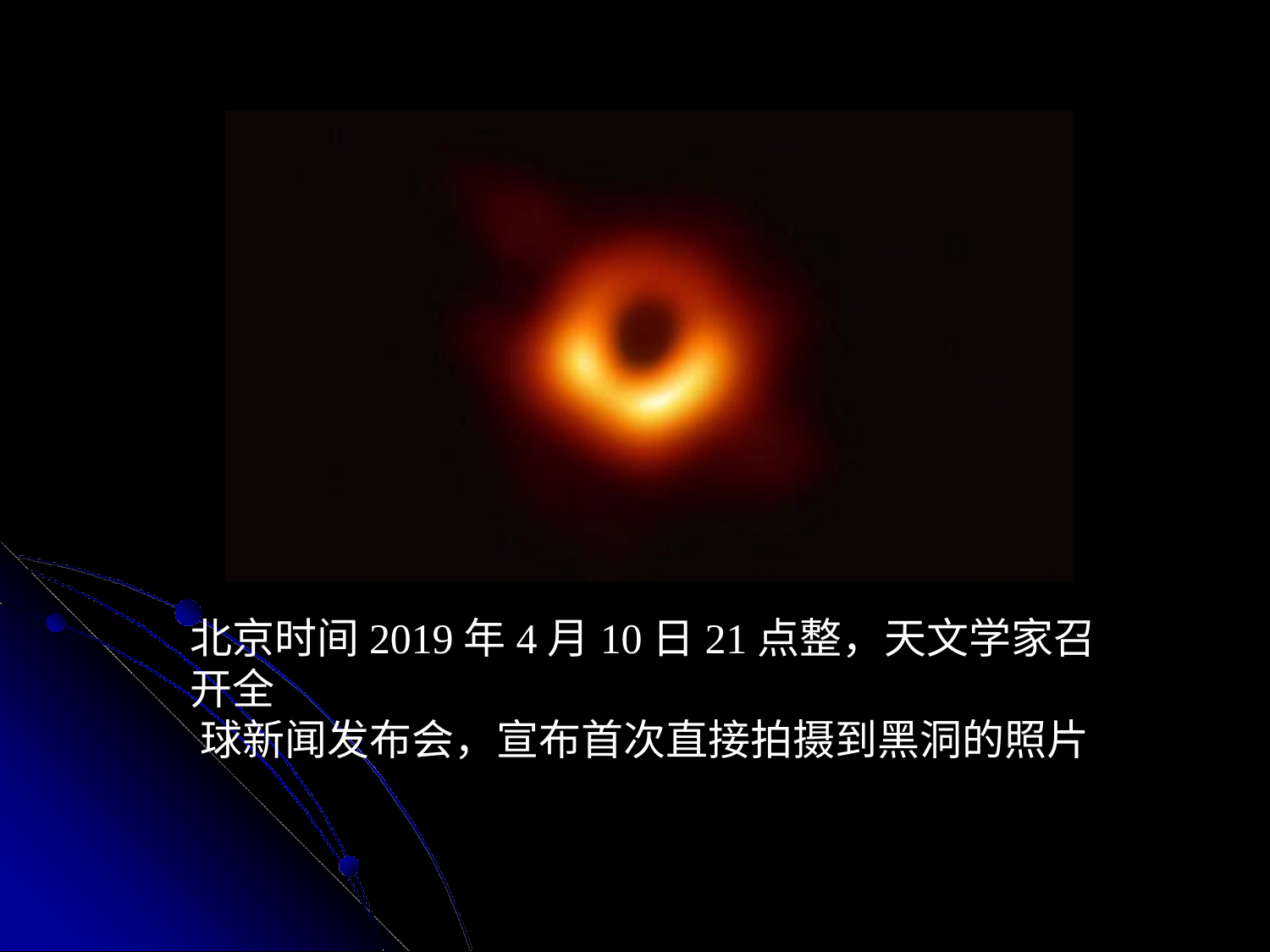

北京时间2019年4月10日21点整，天文学家召开全
球新闻发布会，宣布首次直接拍摄到黑洞的照片